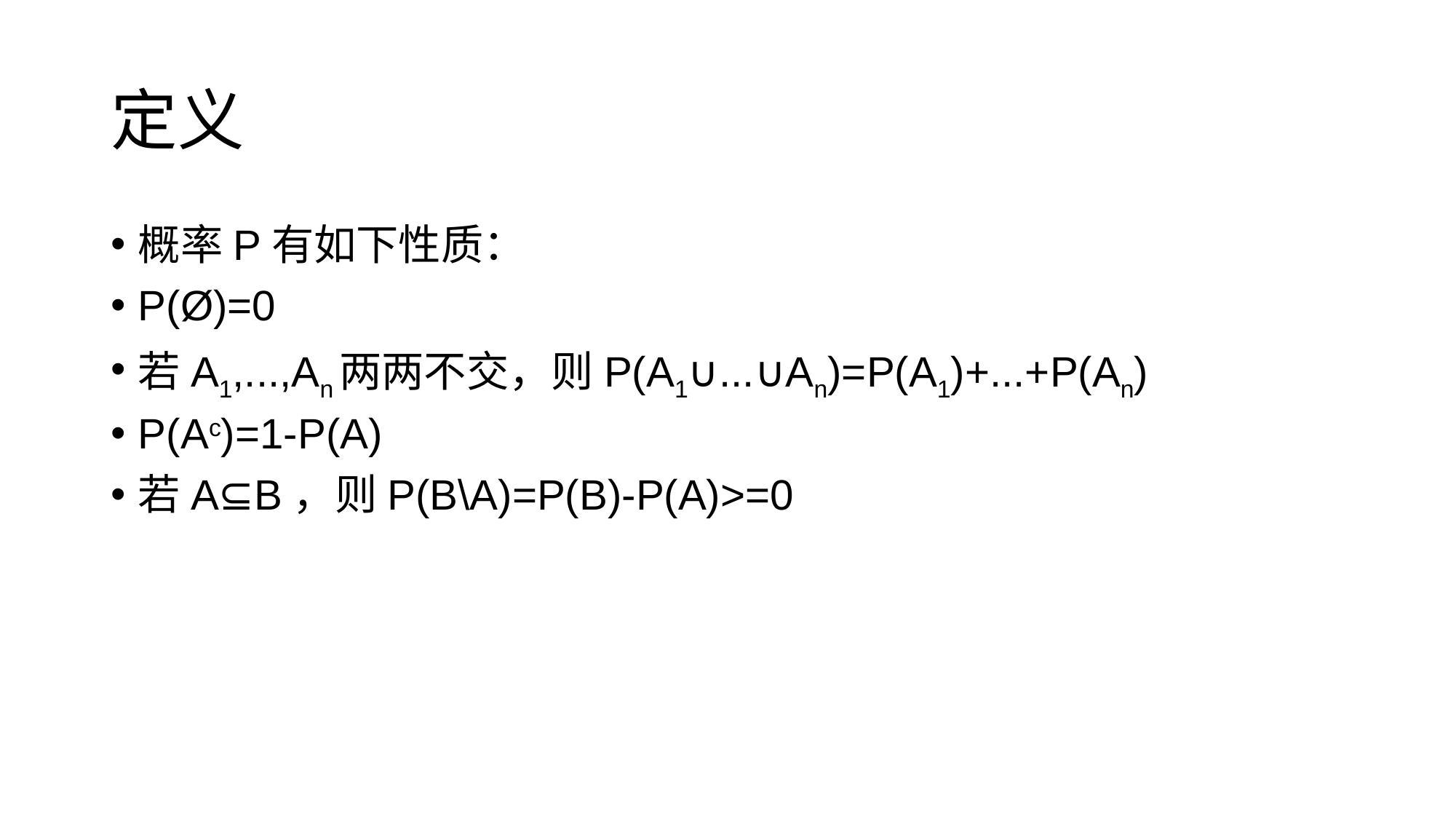

# 定义
概率P有如下性质：
P(Ø)=0
若A1,...,An两两不交，则P(A1∪...∪An)=P(A1)+...+P(An)
P(Ac)=1-P(A)
若A⊆B，则P(B\A)=P(B)-P(A)>=0